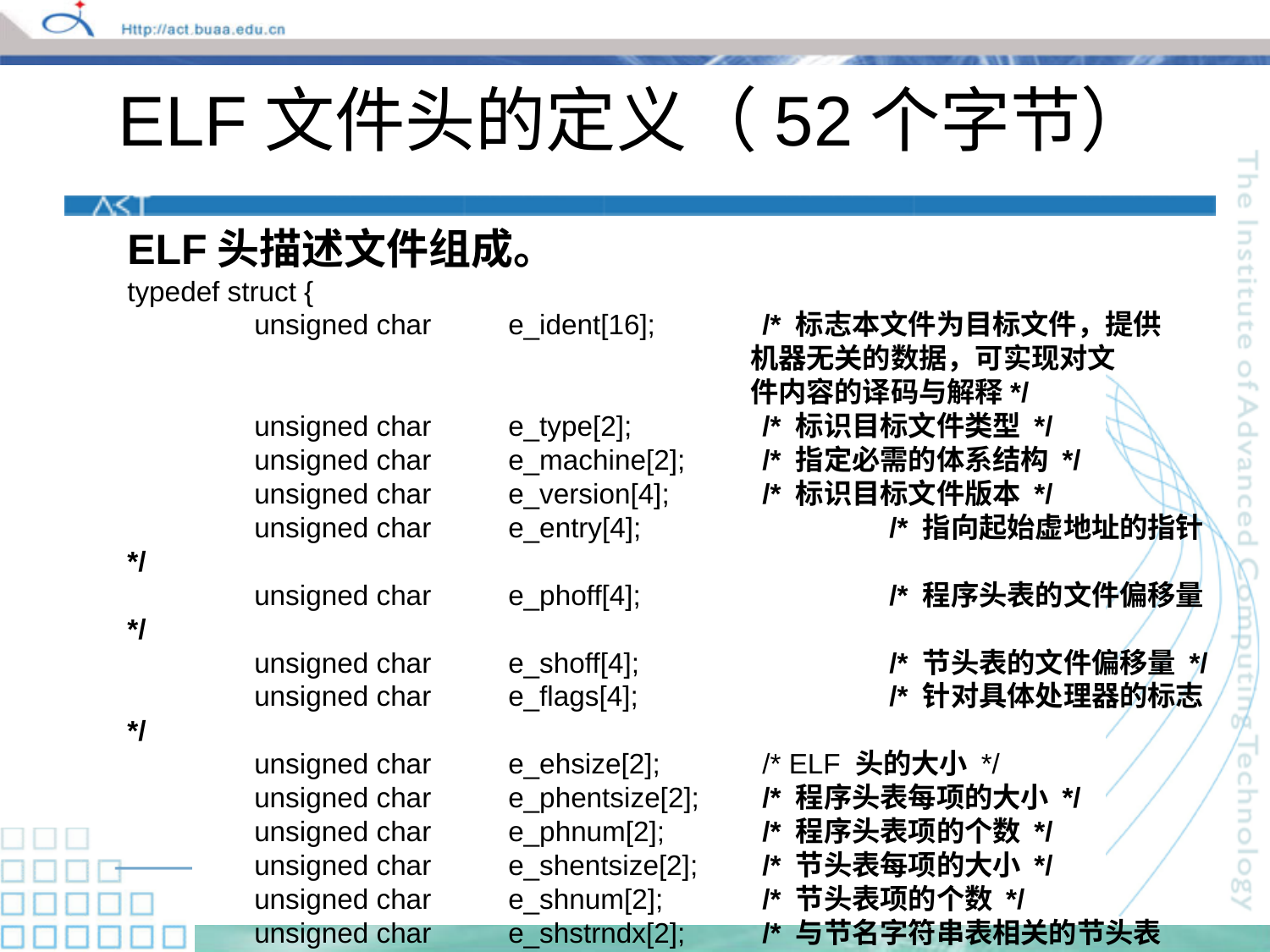

# ELF文件头的定义（52个字节）
ELF头描述文件组成。
typedef struct {
	unsigned char	e_ident[16];	/* 标志本文件为目标文件，提供
                                                                                                 机器无关的数据，可实现对文
                                                                                                 件内容的译码与解释*/
	unsigned char	e_type[2];		/* 标识目标文件类型 */
	unsigned char	e_machine[2];	/* 指定必需的体系结构 */
	unsigned char	e_version[4];	/* 标识目标文件版本 */
	unsigned char	e_entry[4];		/* 指向起始虚地址的指针 */
	unsigned char	e_phoff[4];		/* 程序头表的文件偏移量 */
	unsigned char	e_shoff[4];		/* 节头表的文件偏移量 */
	unsigned char	e_flags[4];		/* 针对具体处理器的标志 */
	unsigned char	e_ehsize[2];	/* ELF 头的大小 */
	unsigned char	e_phentsize[2];	/* 程序头表每项的大小 */
	unsigned char	e_phnum[2];	/* 程序头表项的个数 */
	unsigned char	e_shentsize[2];	/* 节头表每项的大小 */
	unsigned char	e_shnum[2];	/* 节头表项的个数 */
	unsigned char	e_shstrndx[2];	/* 与节名字符串表相关的节头表
					     项的索引 */
} Elf32_Ehdr;